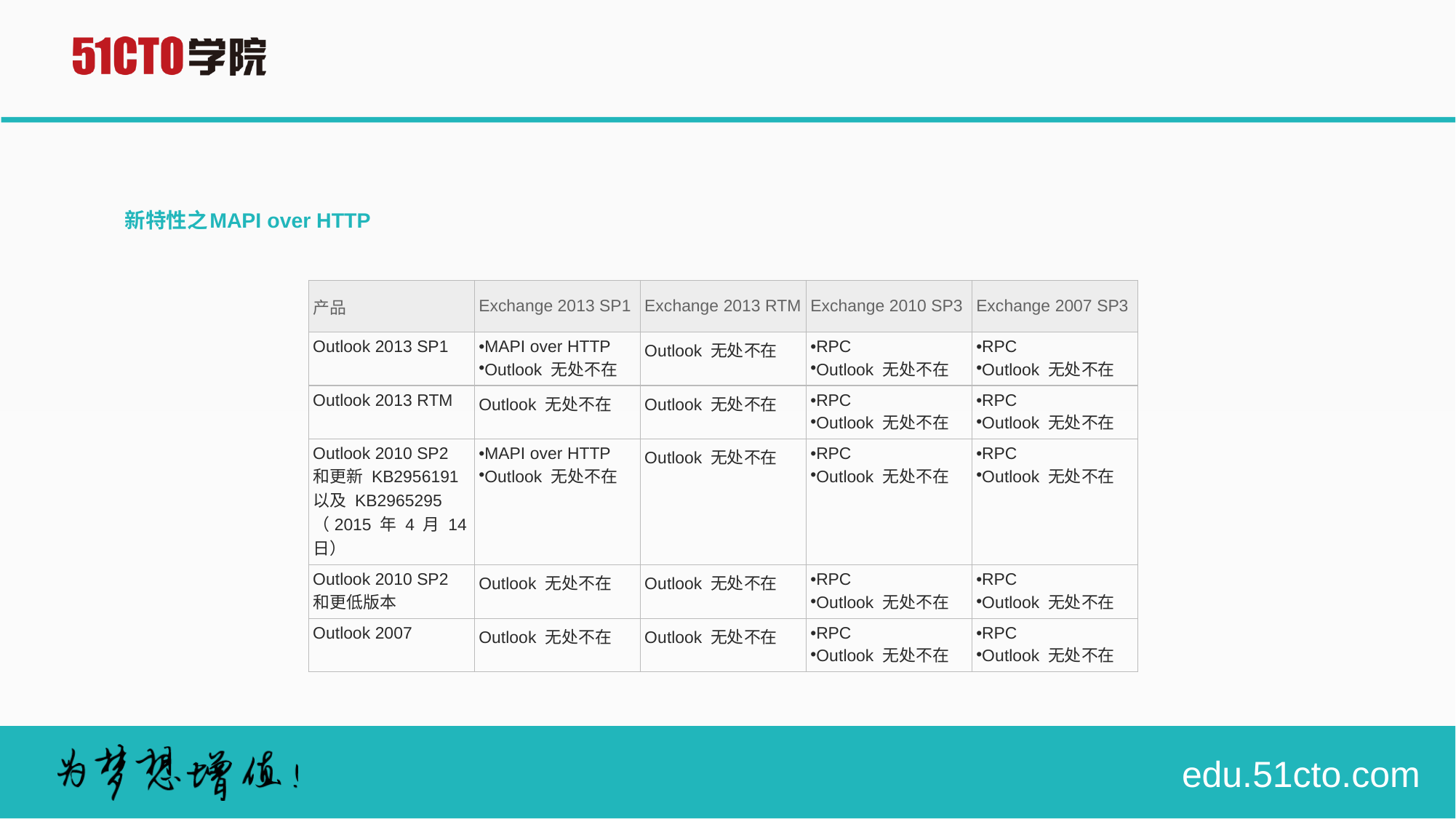

# 新特性之MAPI over HTTP
| 产品 | Exchange 2013 SP1 | Exchange 2013 RTM | Exchange 2010 SP3 | Exchange 2007 SP3 |
| --- | --- | --- | --- | --- |
| Outlook 2013 SP1 | MAPI over HTTP Outlook 无处不在 | Outlook 无处不在 | RPC Outlook 无处不在 | RPC Outlook 无处不在 |
| Outlook 2013 RTM | Outlook 无处不在 | Outlook 无处不在 | RPC Outlook 无处不在 | RPC Outlook 无处不在 |
| Outlook 2010 SP2 和更新 KB2956191 以及 KB2965295（2015 年 4 月 14 日） | MAPI over HTTP Outlook 无处不在 | Outlook 无处不在 | RPC Outlook 无处不在 | RPC Outlook 无处不在 |
| Outlook 2010 SP2 和更低版本 | Outlook 无处不在 | Outlook 无处不在 | RPC Outlook 无处不在 | RPC Outlook 无处不在 |
| Outlook 2007 | Outlook 无处不在 | Outlook 无处不在 | RPC Outlook 无处不在 | RPC Outlook 无处不在 |